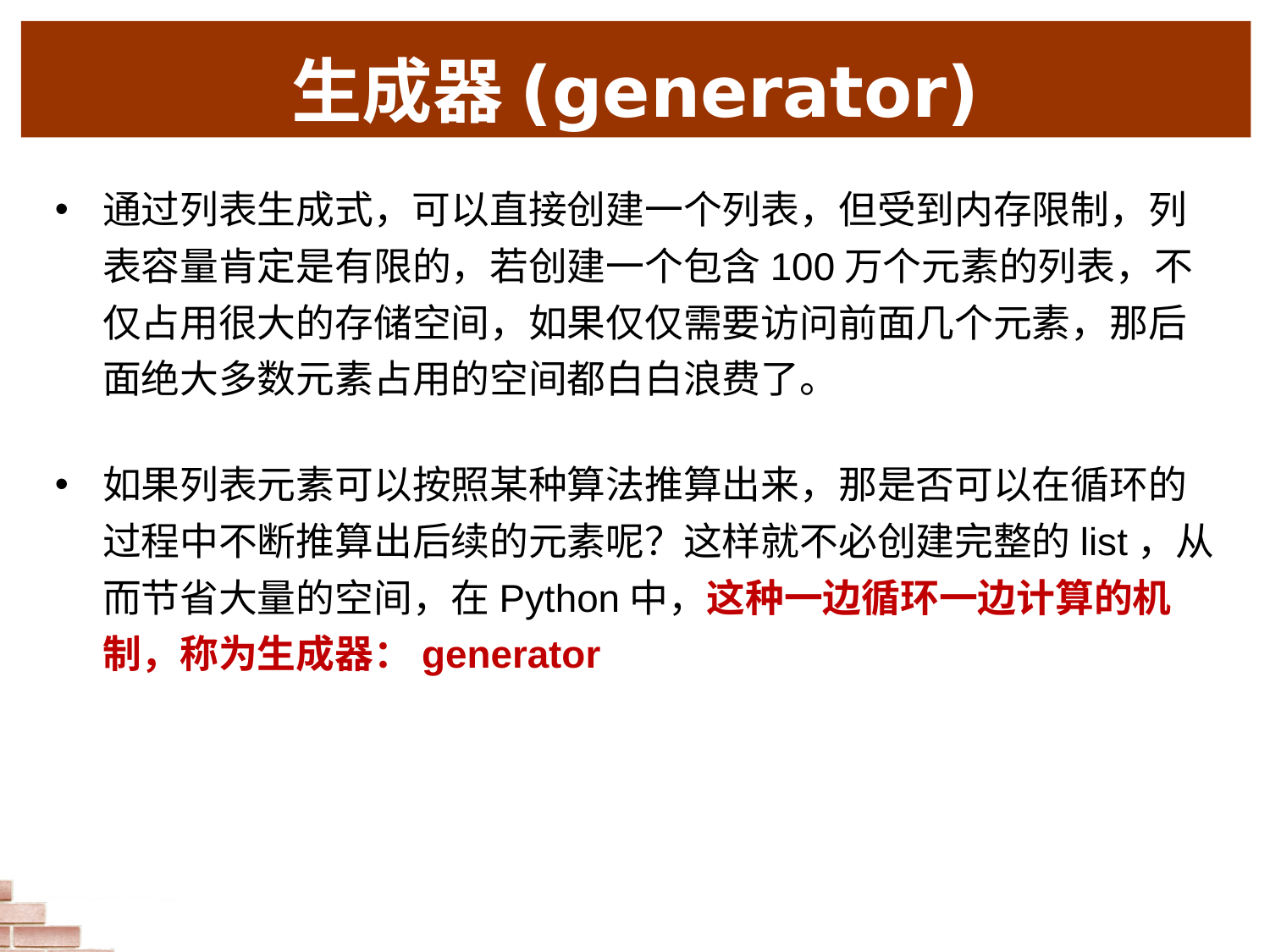

# 生成器(generator)
通过列表生成式，可以直接创建一个列表，但受到内存限制，列表容量肯定是有限的，若创建一个包含100万个元素的列表，不仅占用很大的存储空间，如果仅仅需要访问前面几个元素，那后面绝大多数元素占用的空间都白白浪费了。
如果列表元素可以按照某种算法推算出来，那是否可以在循环的过程中不断推算出后续的元素呢？这样就不必创建完整的list，从而节省大量的空间，在Python中，这种一边循环一边计算的机制，称为生成器：generator